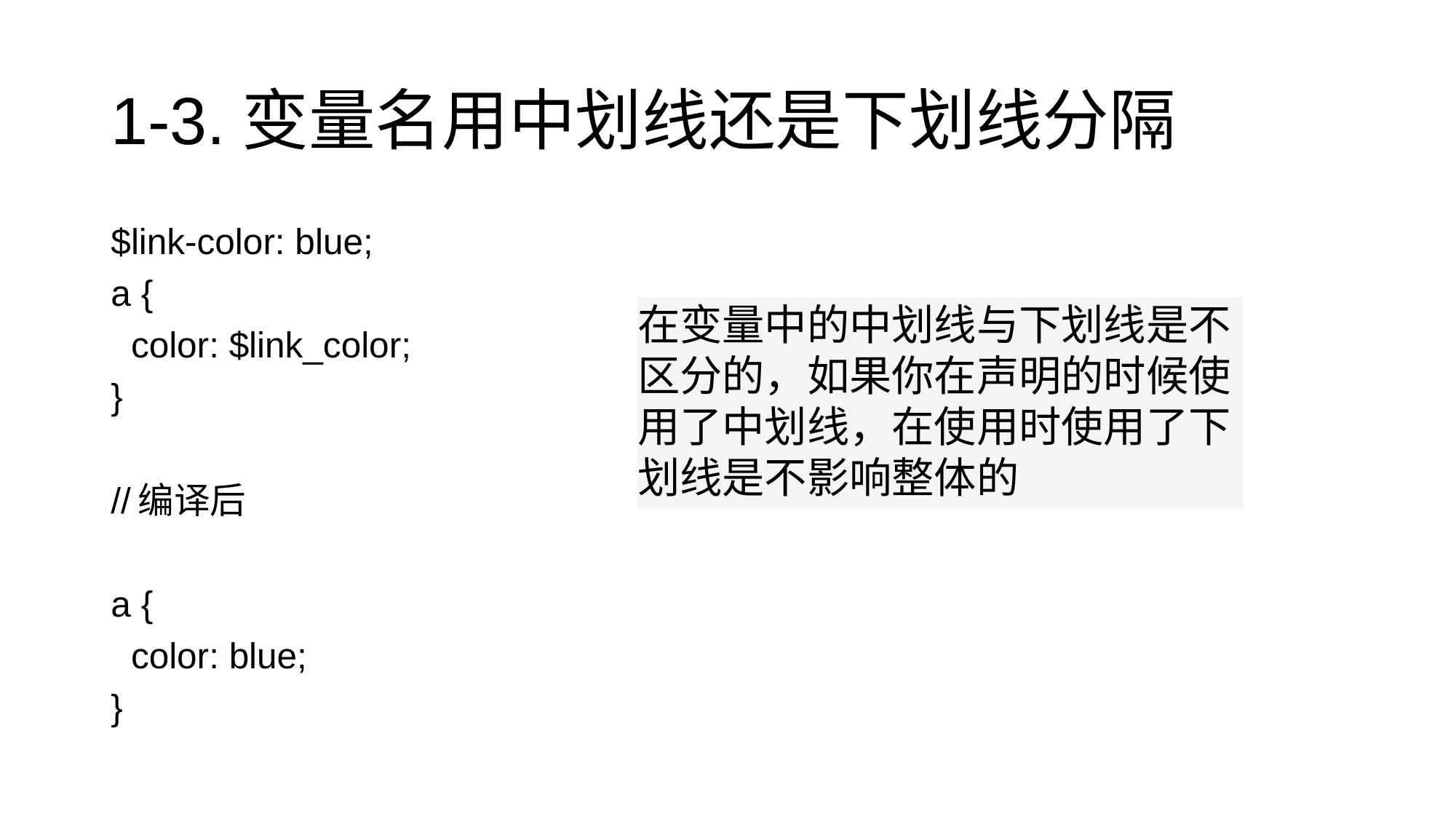

# 1-3.变量名用中划线还是下划线分隔
$link-color: blue;
a {
  color: $link_color;
}

//编译后

a {
  color: blue;
}
在变量中的中划线与下划线是不区分的，如果你在声明的时候使用了中划线，在使用时使用了下划线是不影响整体的